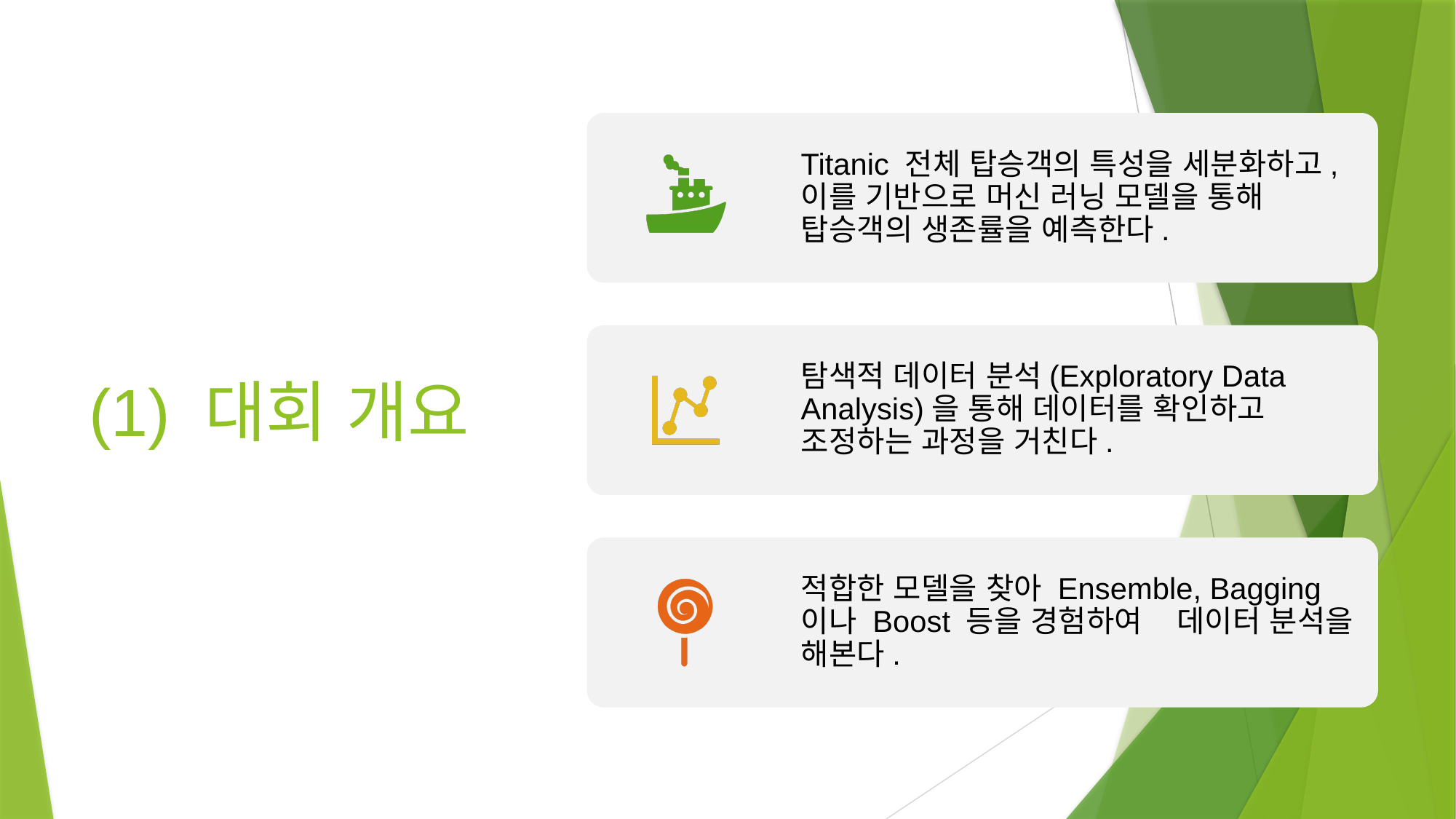

Titanic 전체 탑승객의 특성을 세분화하고, 이를 기반으로 머신 러닝 모델을 통해 탑승객의 생존률을 예측한다.
탐색적 데이터 분석(Exploratory Data Analysis)을 통해 데이터를 확인하고 조정하는 과정을 거친다.
적합한 모델을 찾아 Ensemble, Bagging이나 Boost 등을 경험하여    데이터 분석을 해본다.
# (1) 대회 개요